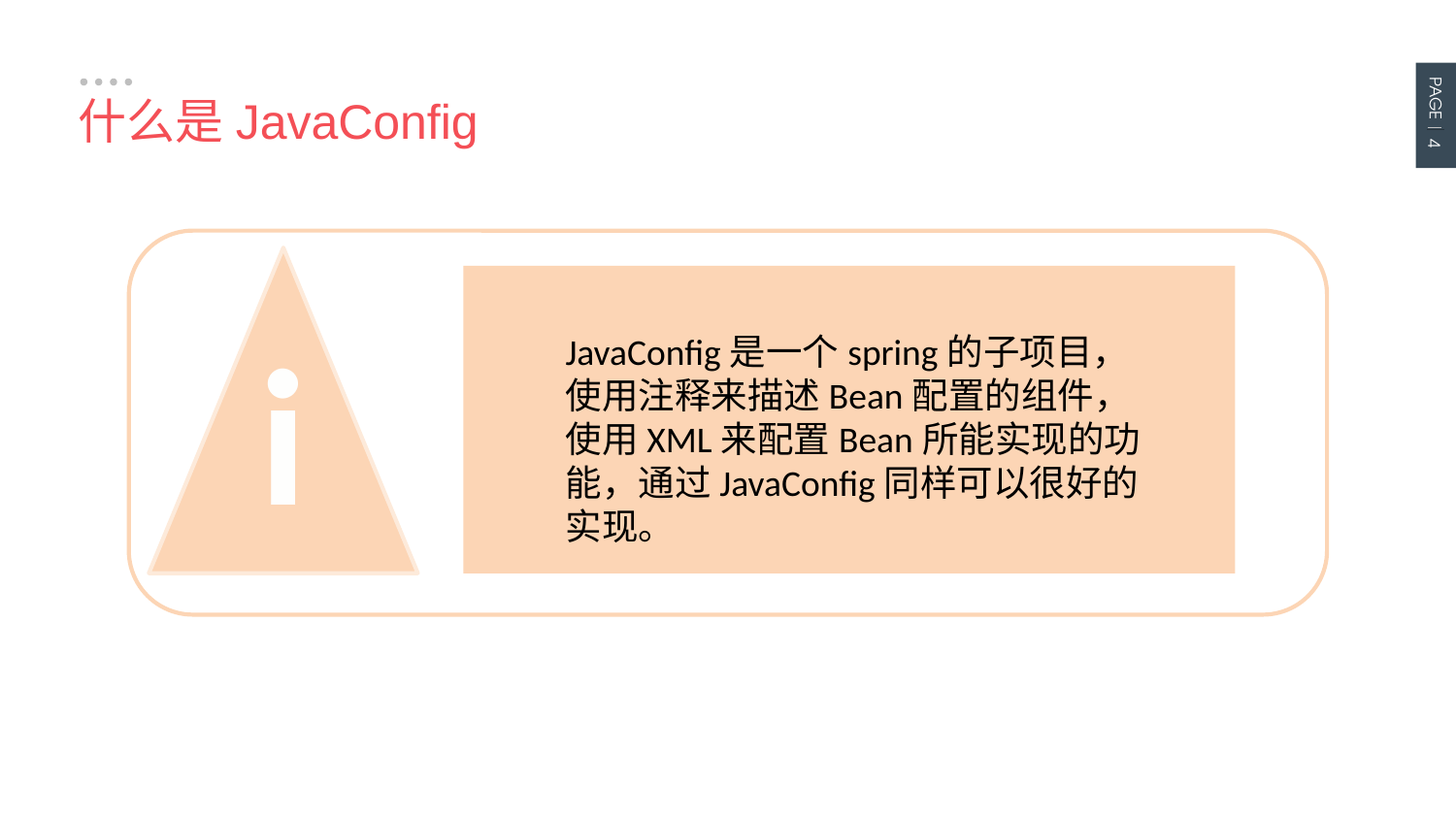

什么是JavaConfig

i
JavaConfig是一个spring的子项目，使用注释来描述Bean配置的组件，使用XML来配置Bean所能实现的功能，通过JavaConfig同样可以很好的实现。